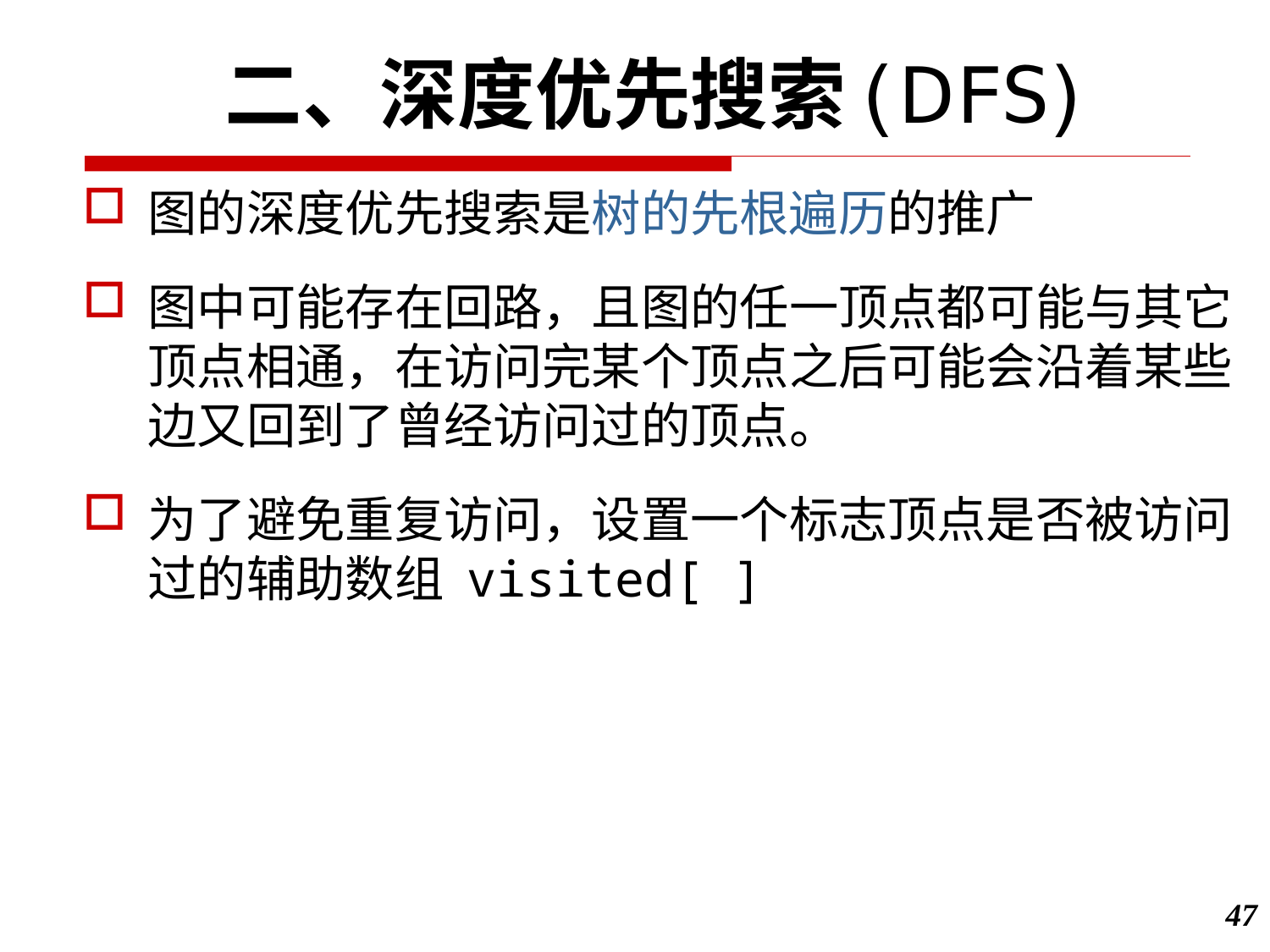

二、深度优先搜索(DFS)
图的深度优先搜索是树的先根遍历的推广
图中可能存在回路，且图的任一顶点都可能与其它顶点相通，在访问完某个顶点之后可能会沿着某些边又回到了曾经访问过的顶点。
为了避免重复访问，设置一个标志顶点是否被访问过的辅助数组 visited[ ]
47